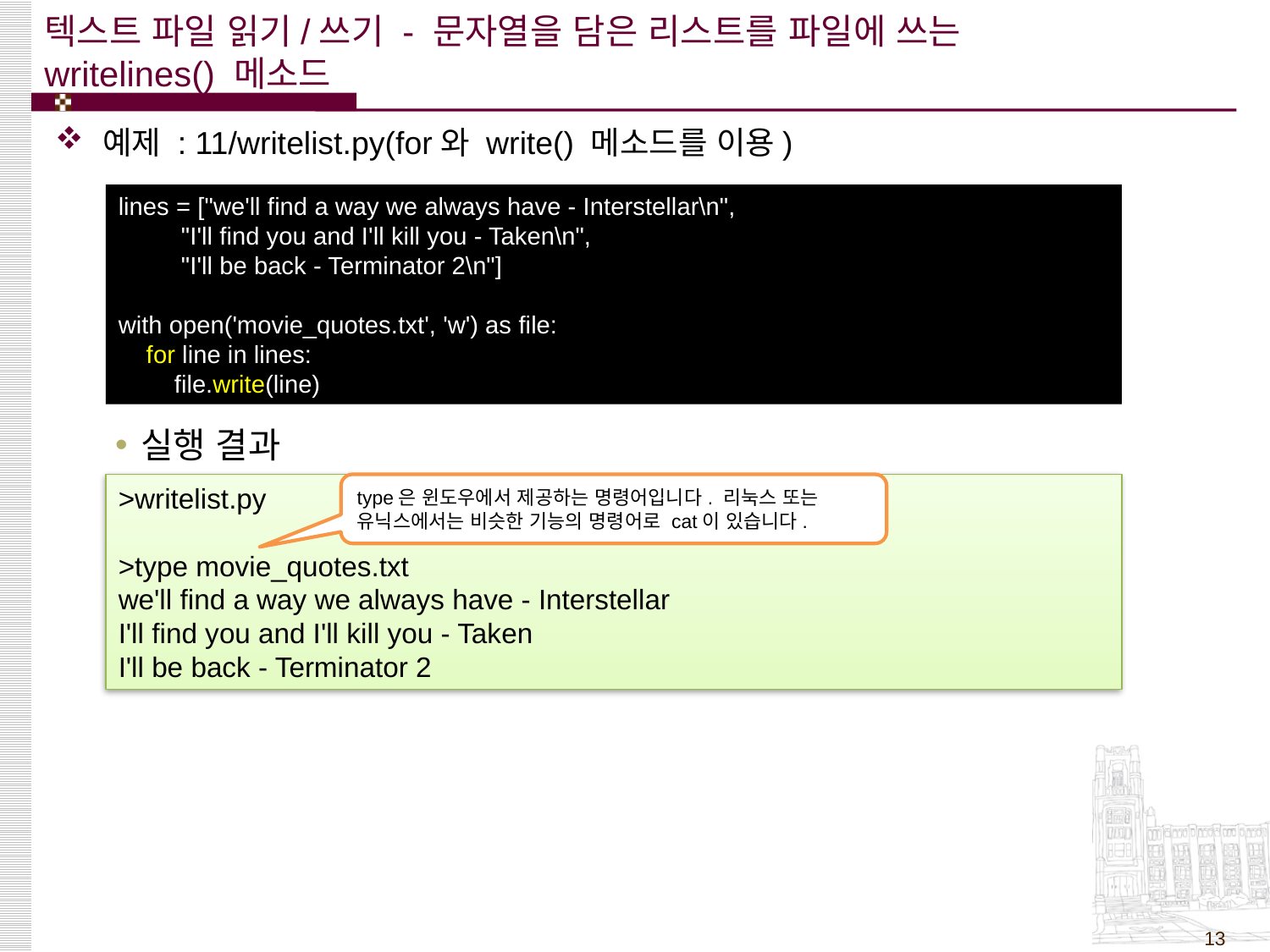

# 텍스트 파일 읽기/쓰기 - 문자열을 담은 리스트를 파일에 쓰는 writelines() 메소드
예제 : 11/writelist.py(for와 write() 메소드를 이용)
lines = ["we'll find a way we always have - Interstellar\n",
         "I'll find you and I'll kill you - Taken\n",
         "I'll be back - Terminator 2\n"]

with open('movie_quotes.txt', 'w') as file:
    for line in lines:
        file.write(line)
실행 결과

>writelist.py

>type movie_quotes.txt
we'll find a way we always have - Interstellar
I'll find you and I'll kill you - Taken
I'll be back - Terminator 2
type은 윈도우에서 제공하는 명령어입니다. 리눅스 또는 유닉스에서는 비슷한 기능의 명령어로 cat이 있습니다.